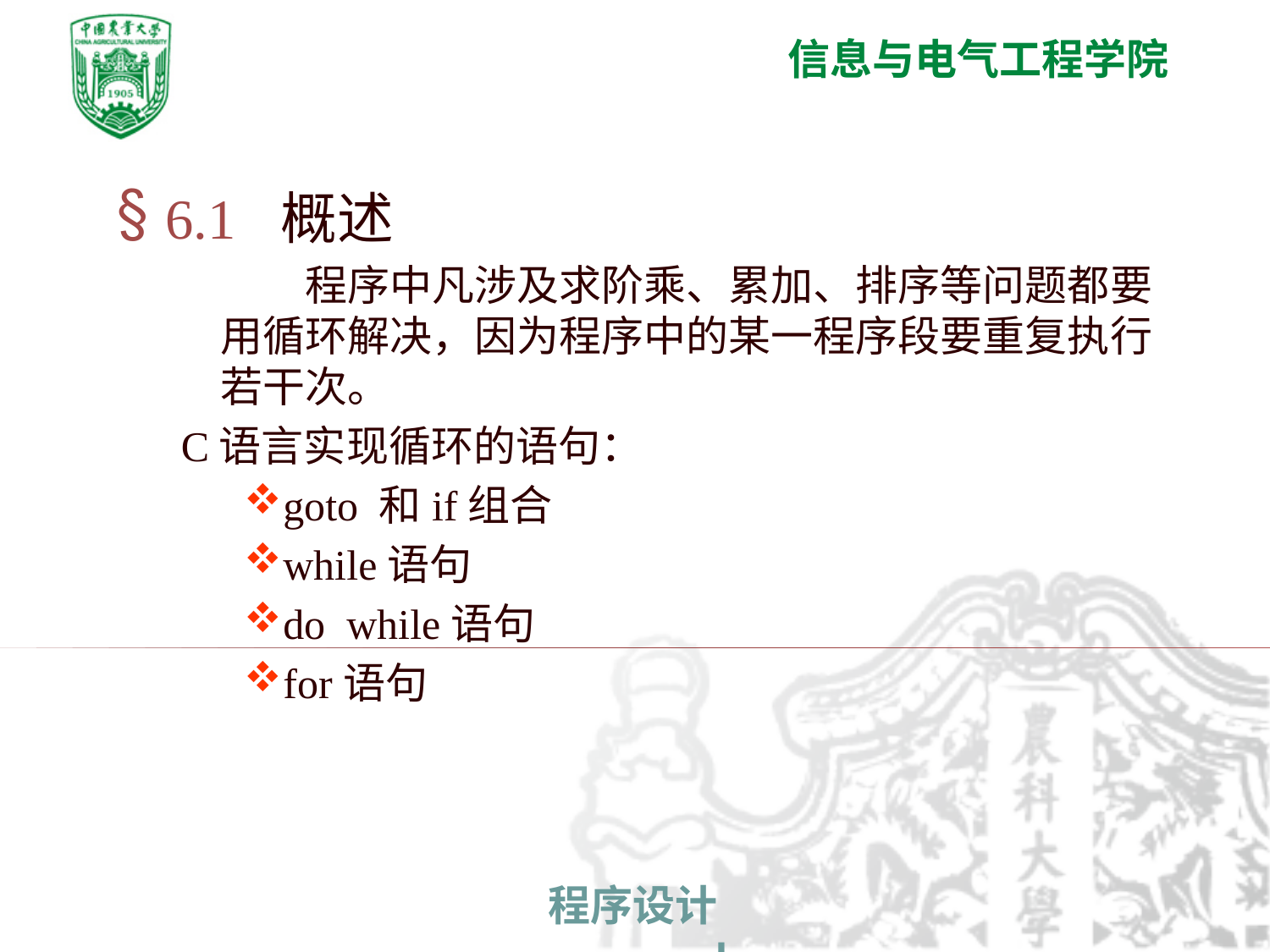

6.1  概述
            程序中凡涉及求阶乘、累加、排序等问题都要用循环解决，因为程序中的某一程序段要重复执行若干次。
C语言实现循环的语句：
goto 和if组合
while语句
do  while语句
for语句